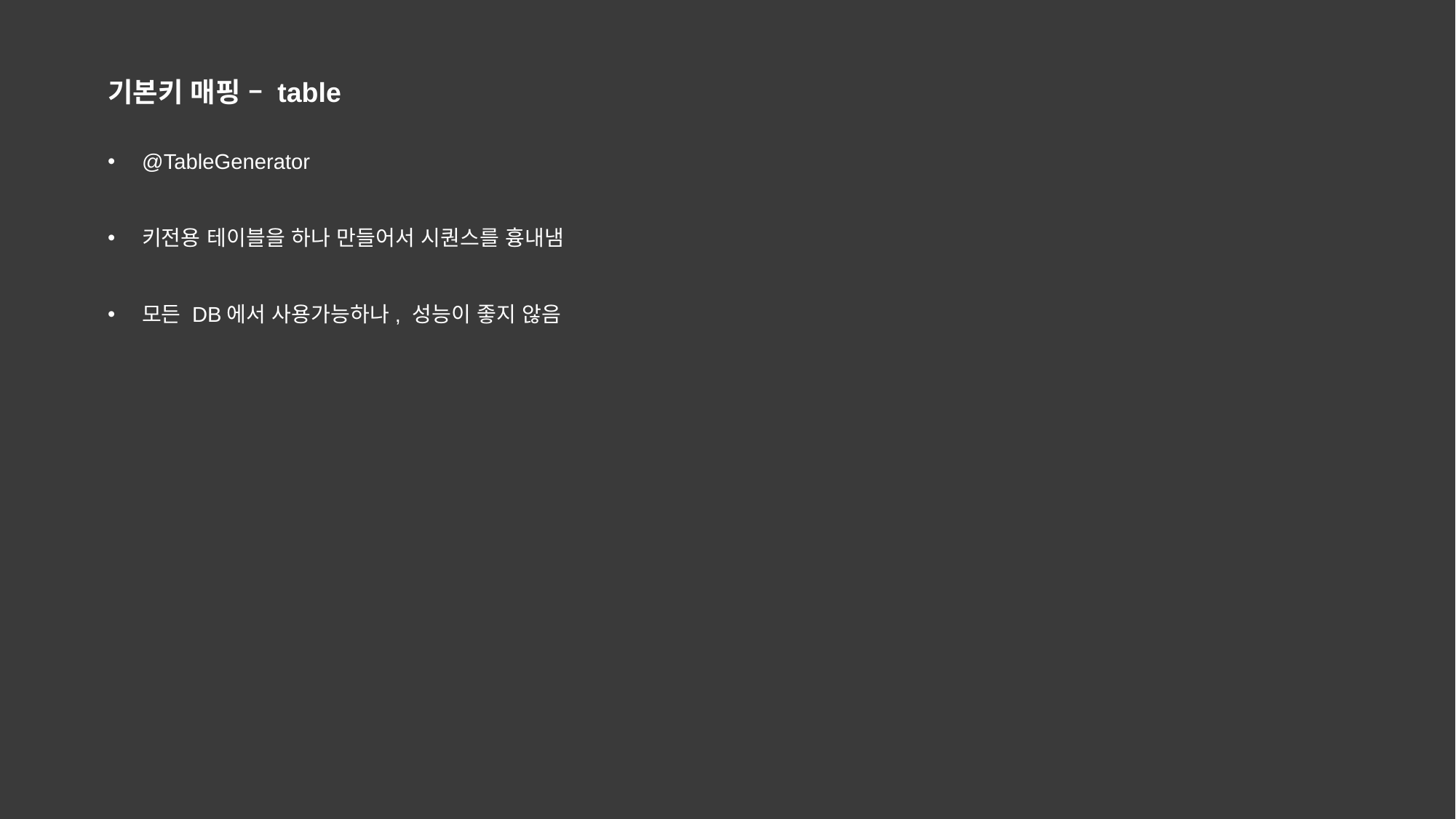

기본키 매핑 – table
@TableGenerator

키전용 테이블을 하나 만들어서 시퀀스를 흉내냄

모든 DB에서 사용가능하나, 성능이 좋지 않음